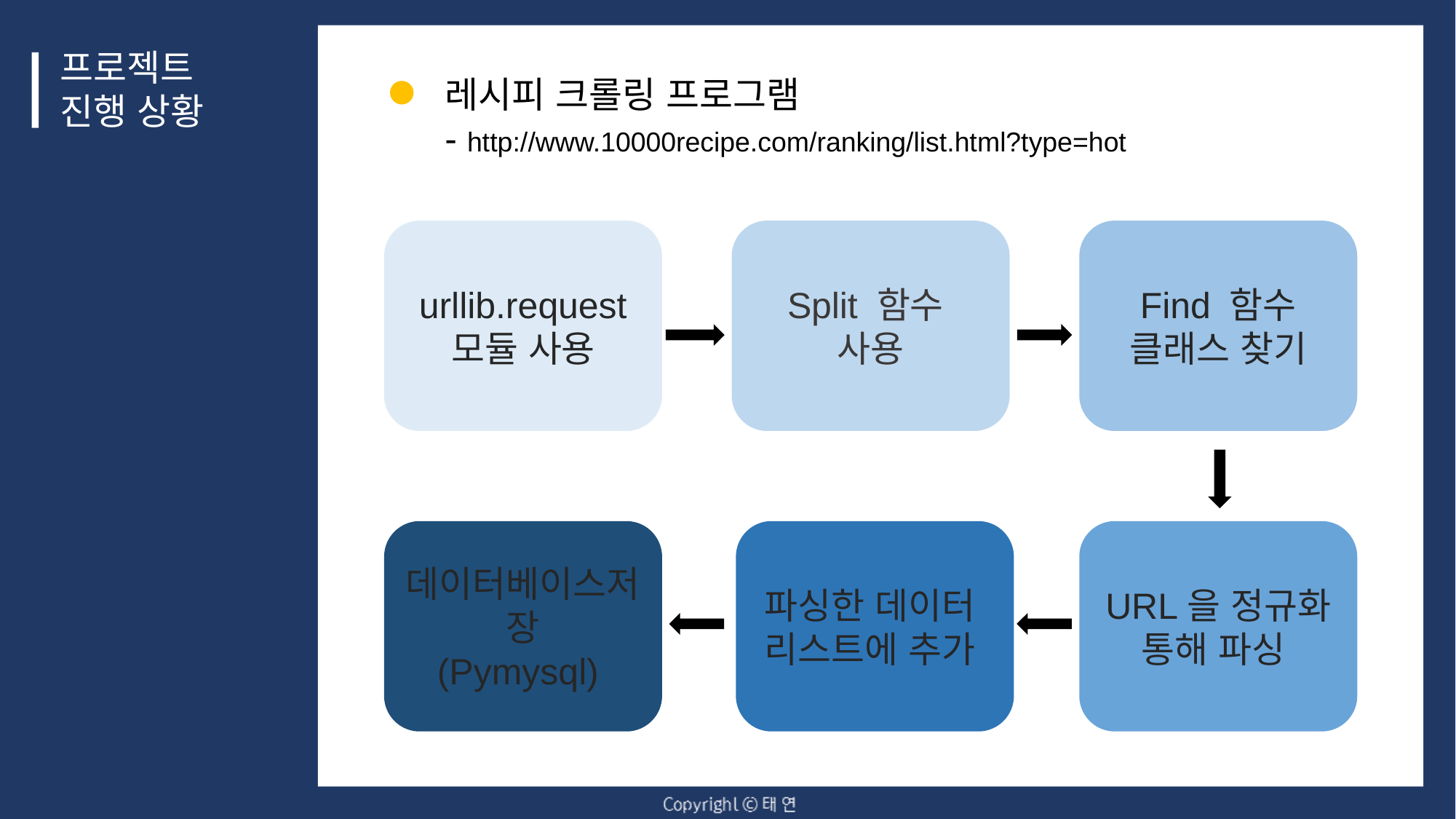

프로젝트
진행 상황

레시피 크롤링 프로그램
- http://www.10000recipe.com/ranking/list.html?type=hot

urllib.request
모듈 사용
Split 함수
사용
Find 함수
클래스 찾기

데이터베이스저장
(Pymysql)
파싱한 데이터
리스트에 추가
URL을 정규화
통해 파싱